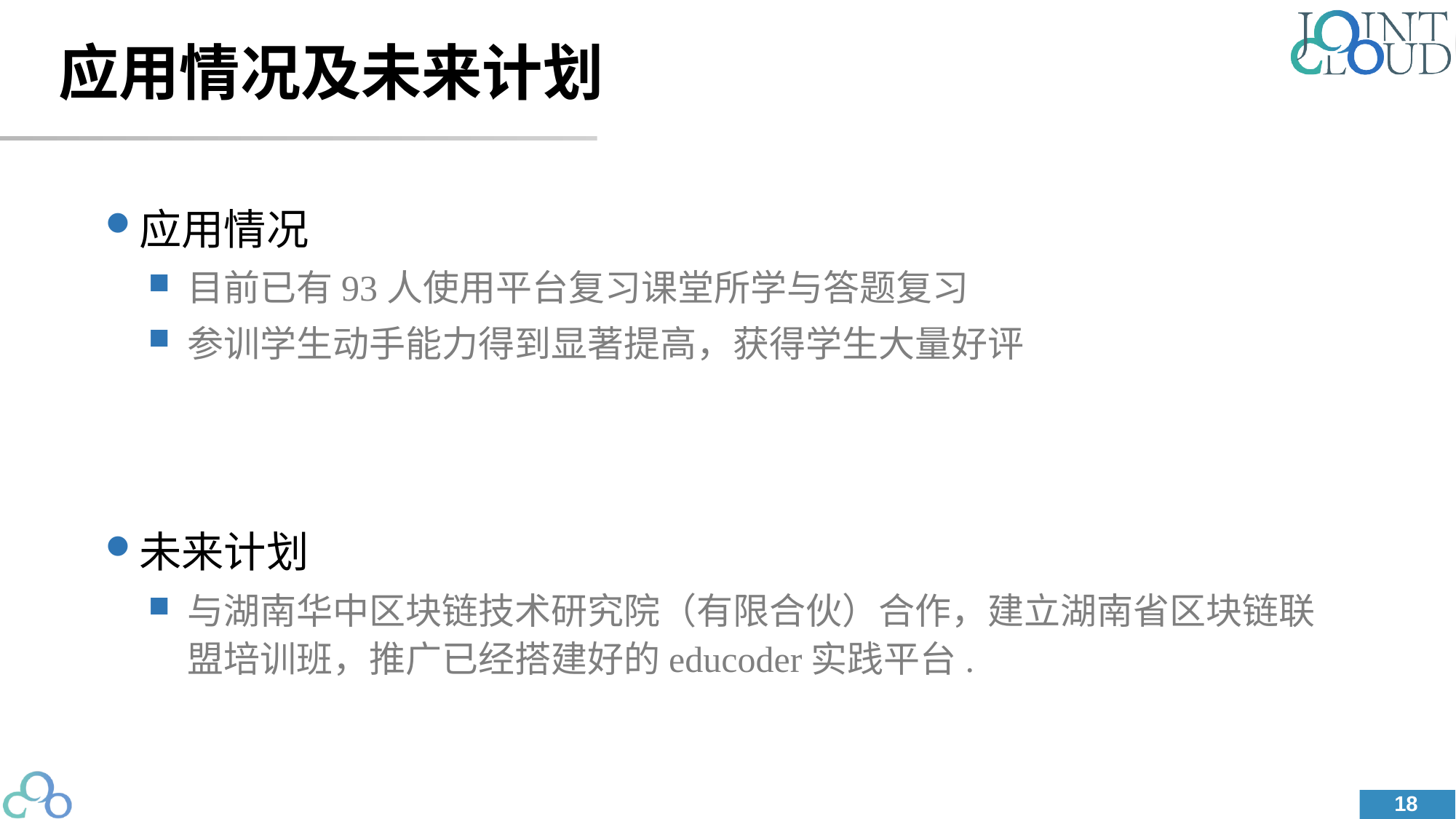

# 应用情况及未来计划
应用情况
目前已有93人使用平台复习课堂所学与答题复习
参训学生动手能力得到显著提高，获得学生大量好评

未来计划
与湖南华中区块链技术研究院（有限合伙）合作，建立湖南省区块链联盟培训班，推广已经搭建好的educoder实践平台.

18